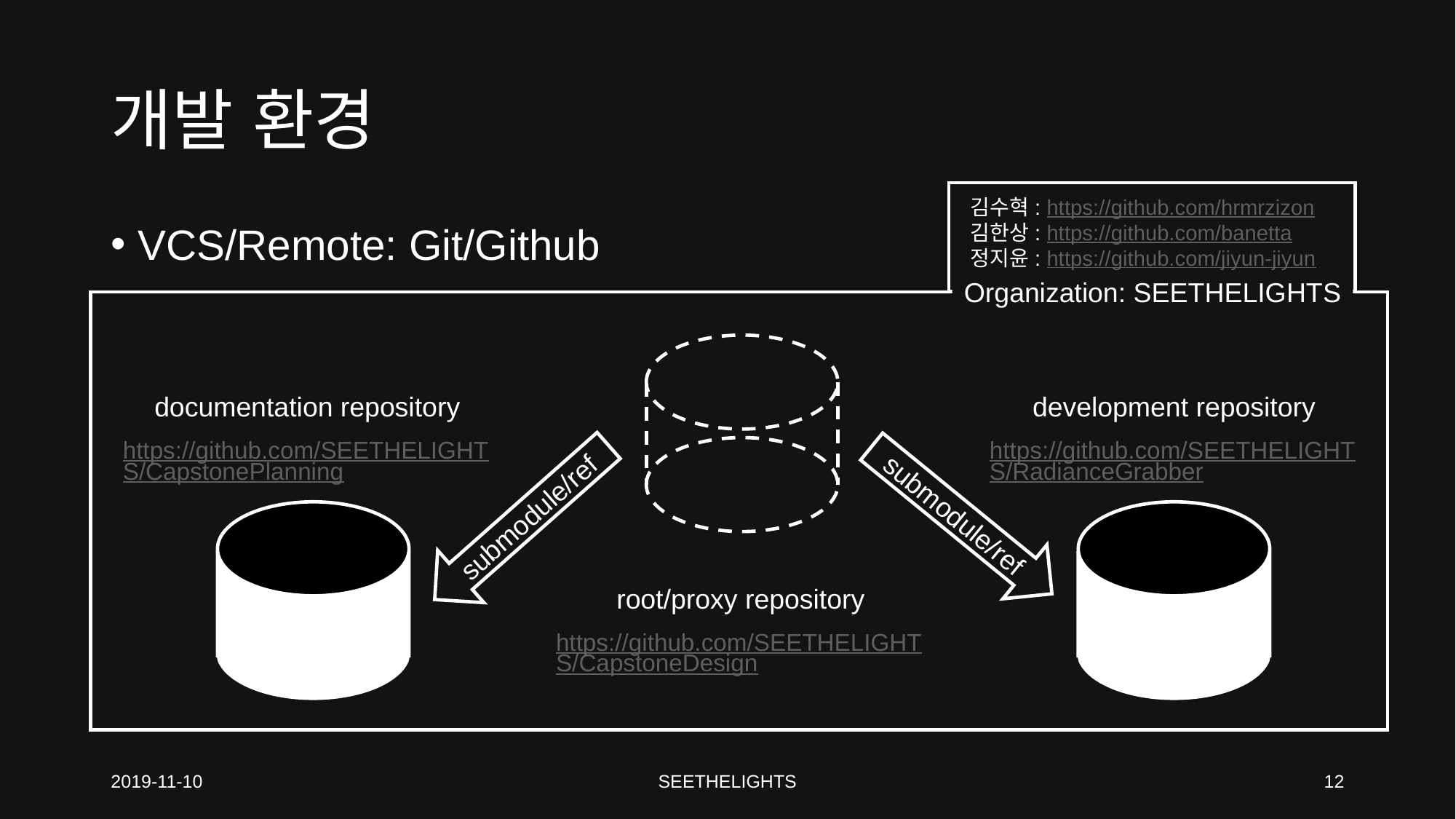

# 개발 환경

 김수혁: https://github.com/hrmrzizon
 김한상: https://github.com/banetta
 정지윤: https://github.com/jiyun-jiyun
VCS/Remote: Git/Github
Organization: SEETHELIGHTS

documentation repository
https://github.com/SEETHELIGHTS/CapstonePlanning
development repository
https://github.com/SEETHELIGHTS/RadianceGrabber

submodule/ref
submodule/ref

root/proxy repository
https://github.com/SEETHELIGHTS/CapstoneDesign

2019-11-10
SEETHELIGHTS
12